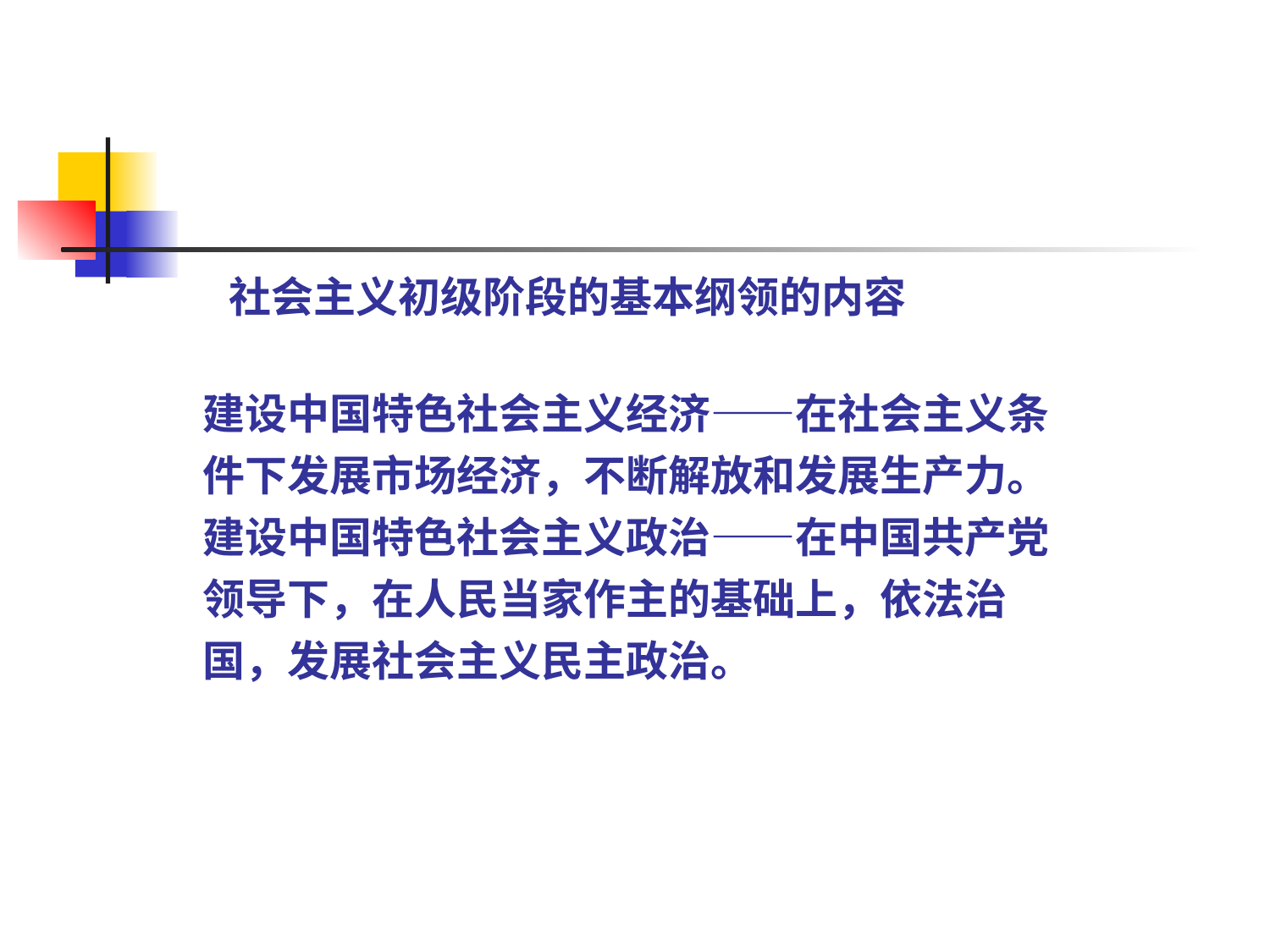

社会主义初级阶段的基本纲领的内容
建设中国特色社会主义经济——在社会主义条件下发展市场经济，不断解放和发展生产力。
建设中国特色社会主义政治——在中国共产党领导下，在人民当家作主的基础上，依法治国，发展社会主义民主政治。